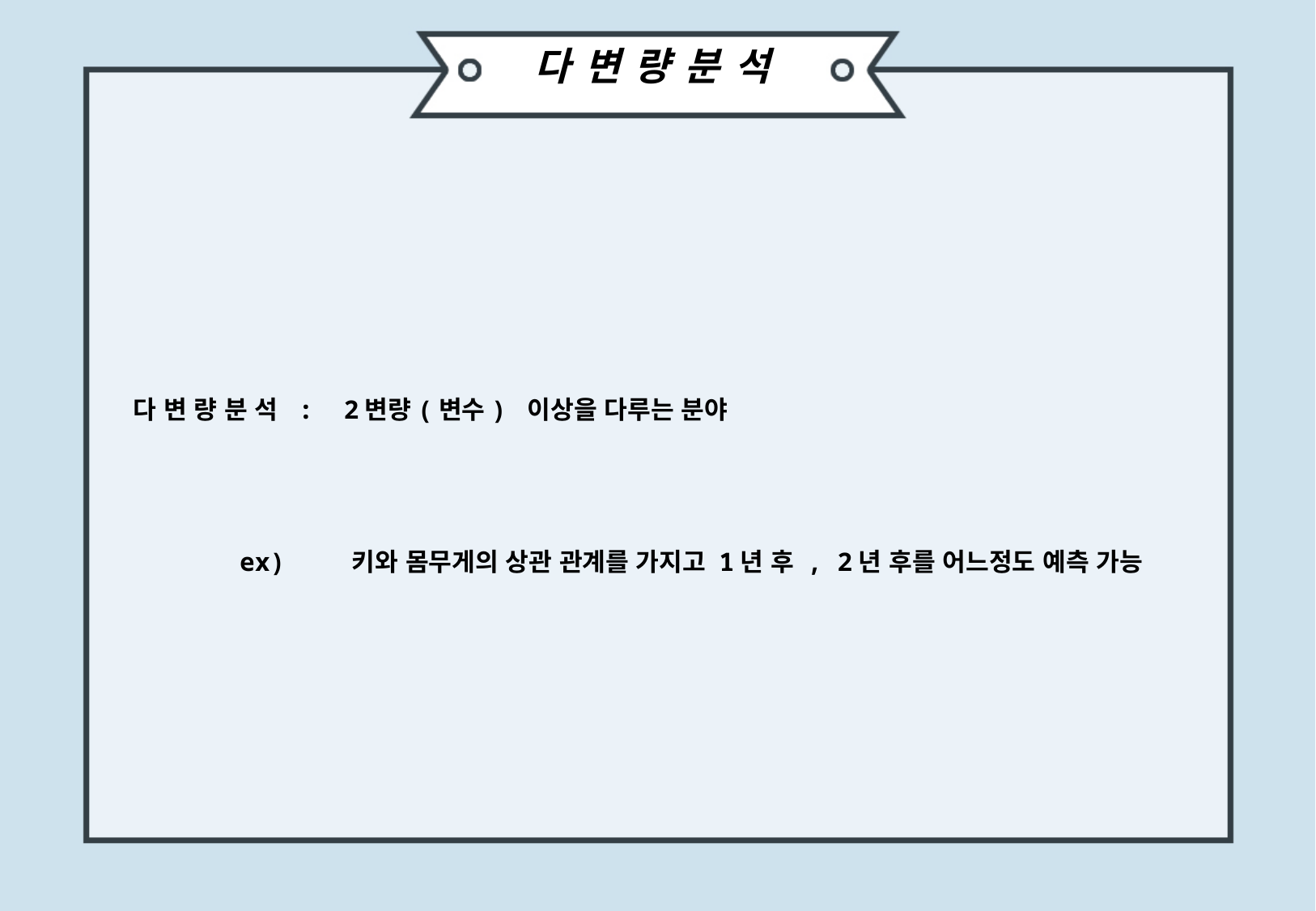

다  변  량  분  석
다 변 량 분 석  :  2변량(변수) 이상을 다루는 분야

       ex)    키와 몸무게의 상관 관계를 가지고 1년 후 , 2년 후를 어느정도 예측 가능